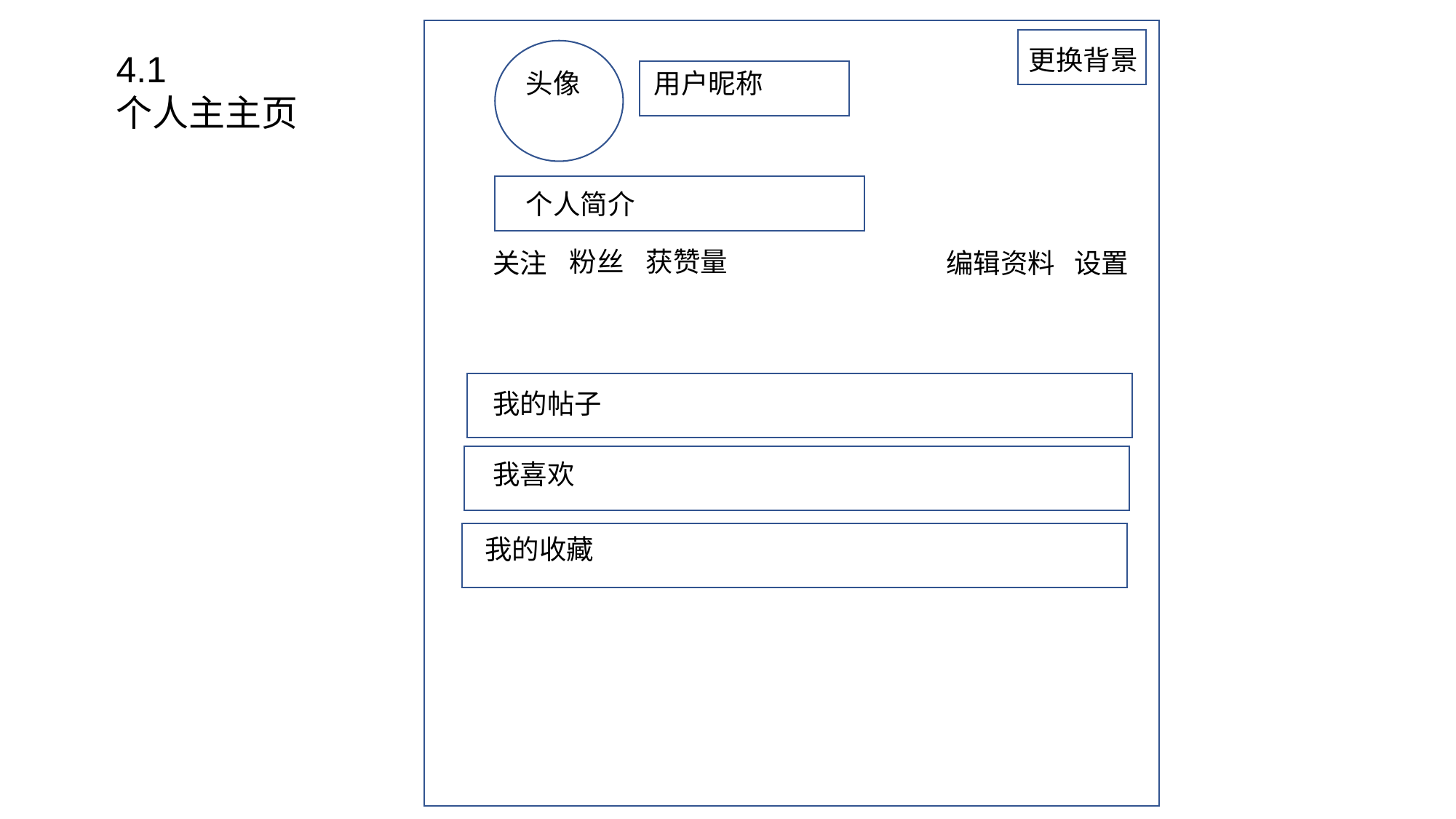

更换背景
4.1
个人主主页

头像

用户昵称

个人简介
获赞量
粉丝
关注
编辑资料
设置

我的帖子

我喜欢

我的收藏